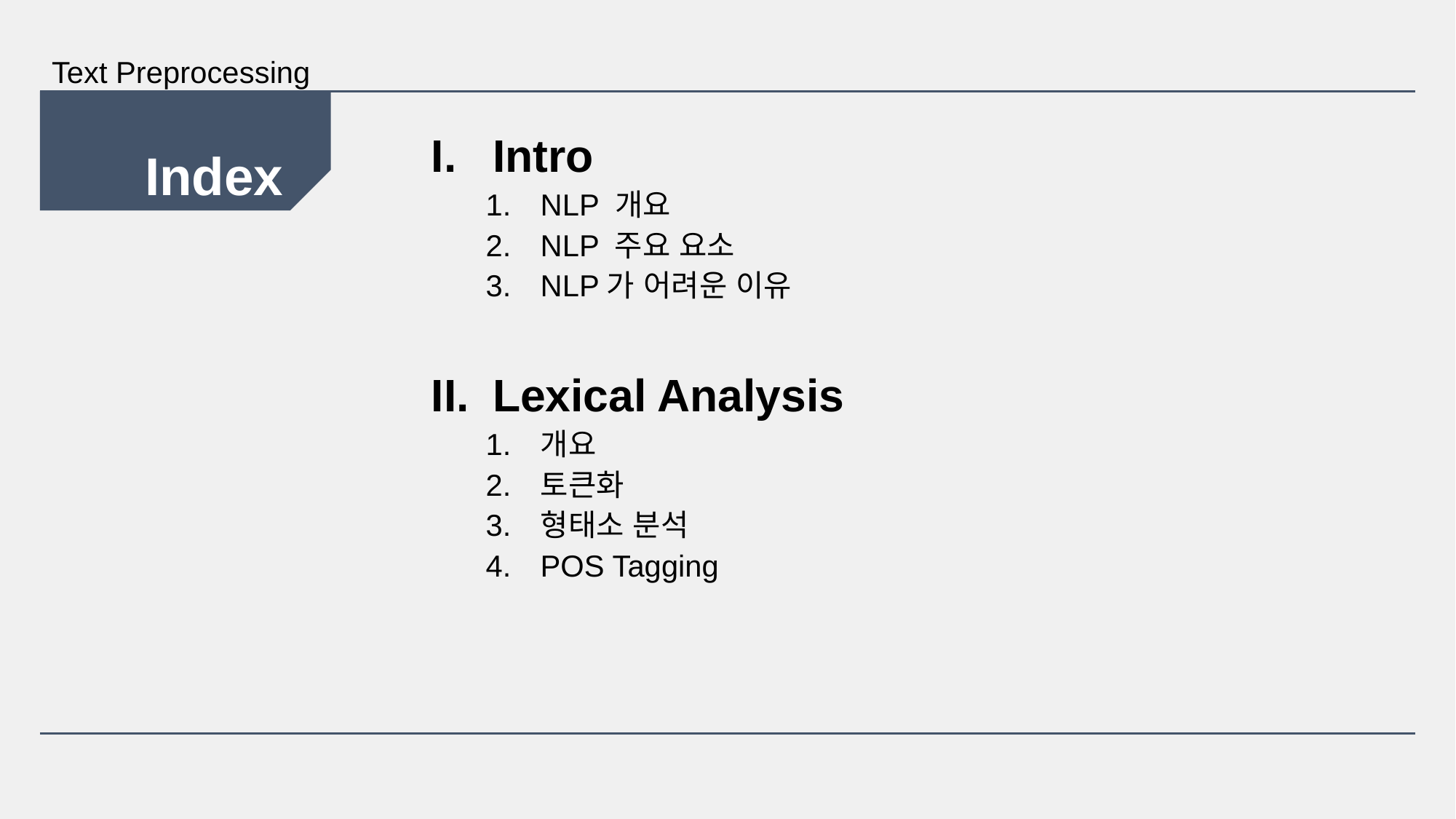

Text Preprocessing
Intro
NLP 개요
NLP 주요 요소
NLP가 어려운 이유

Lexical Analysis
개요
토큰화
형태소 분석
POS Tagging